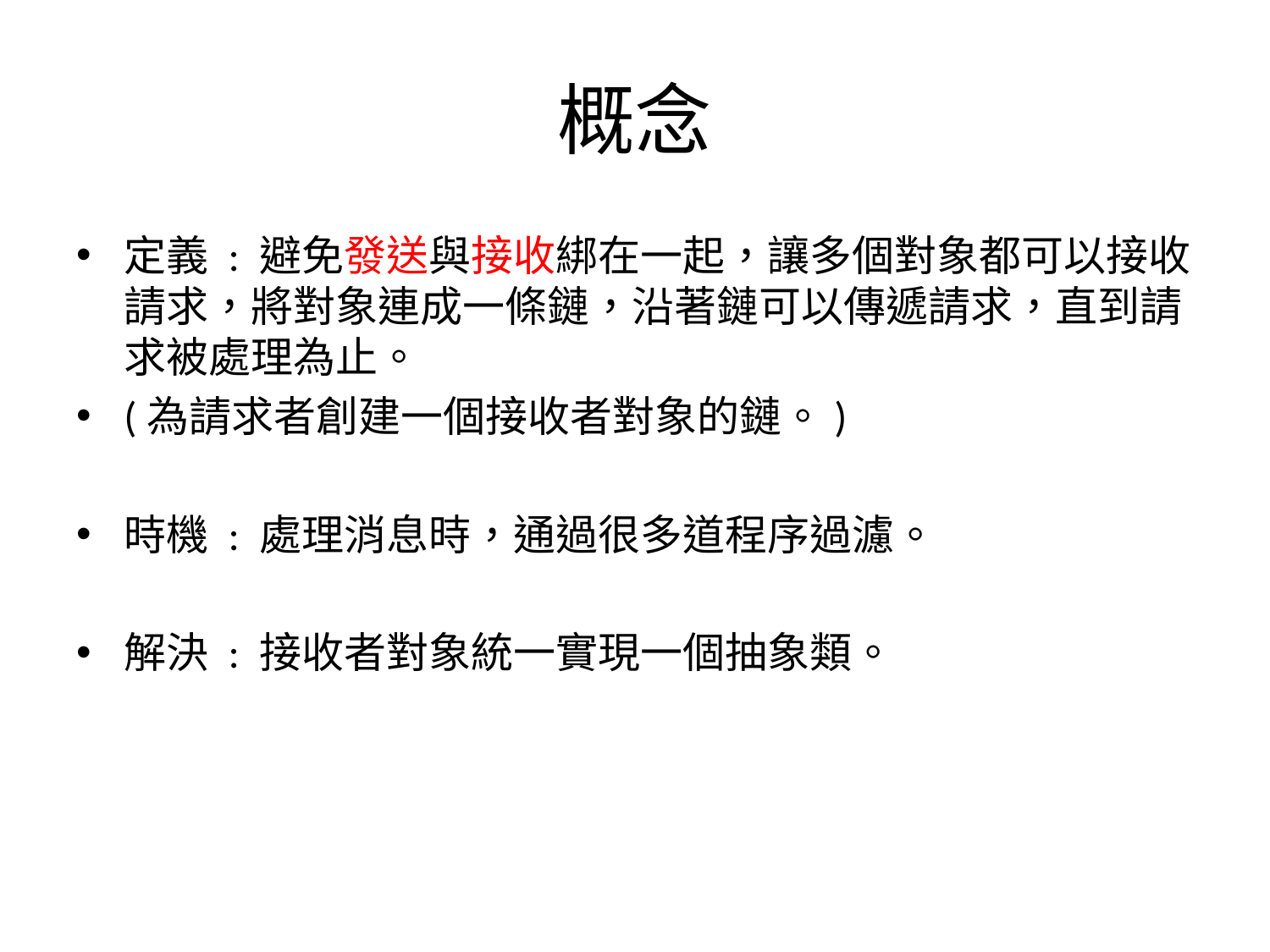

# 概念
定義 : 避免發送與接收綁在一起，讓多個對象都可以接收請求，將對象連成一條鏈，沿著鏈可以傳遞請求，直到請求被處理為止。
(為請求者創建一個接收者對象的鏈。)

時機 : 處理消息時，通過很多道程序過濾。

解決 : 接收者對象統一實現一個抽象類。